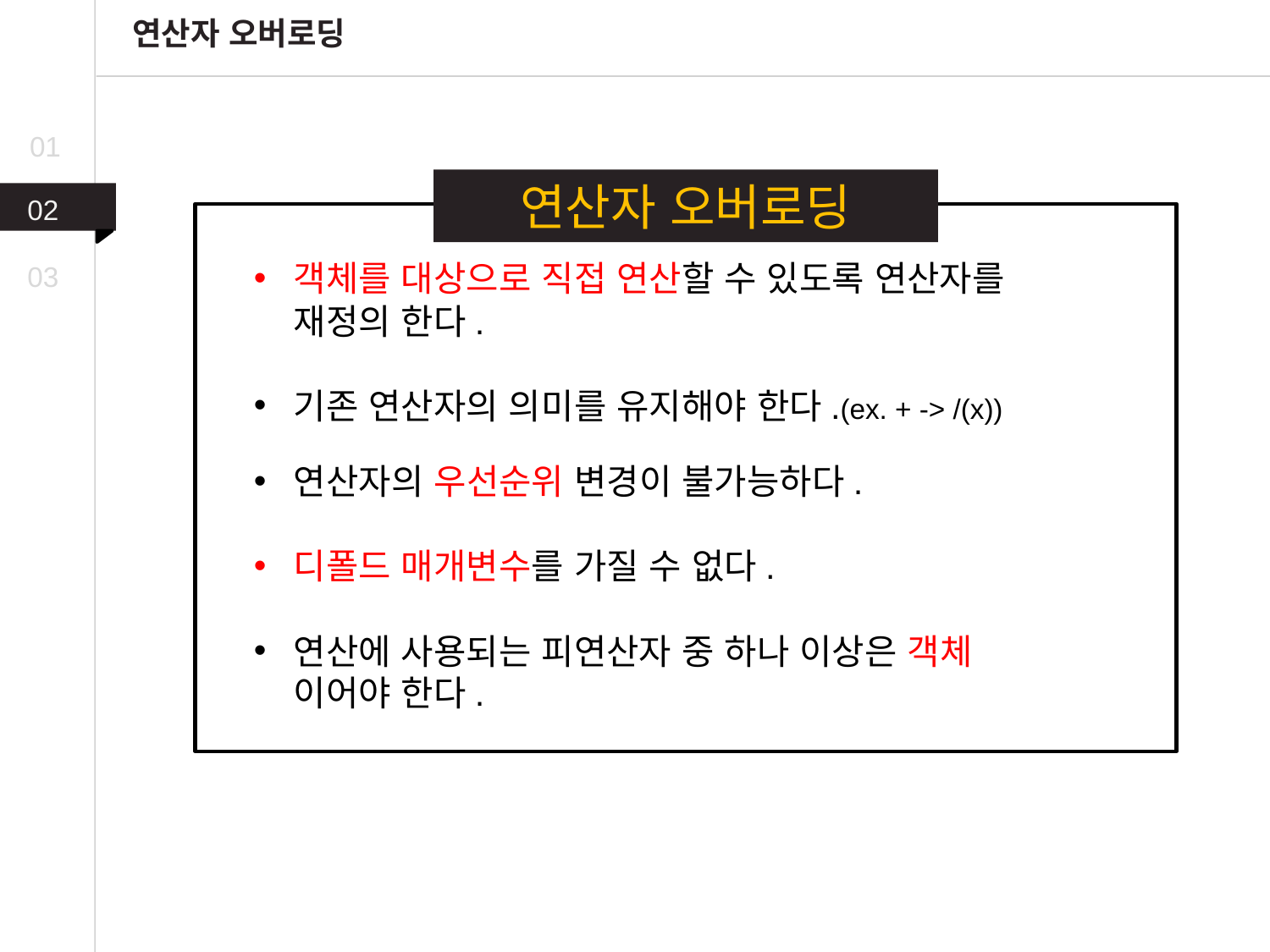

연산자 오버로딩
01
연산자 오버로딩

02

객체를 대상으로 직접 연산할 수 있도록 연산자를   재정의 한다.

기존 연산자의 의미를 유지해야 한다.(ex. + -> /(x))

연산자의 우선순위 변경이 불가능하다.

디폴드 매개변수를 가질 수 없다.

연산에 사용되는 피연산자 중 하나 이상은 객체     이어야 한다.
03